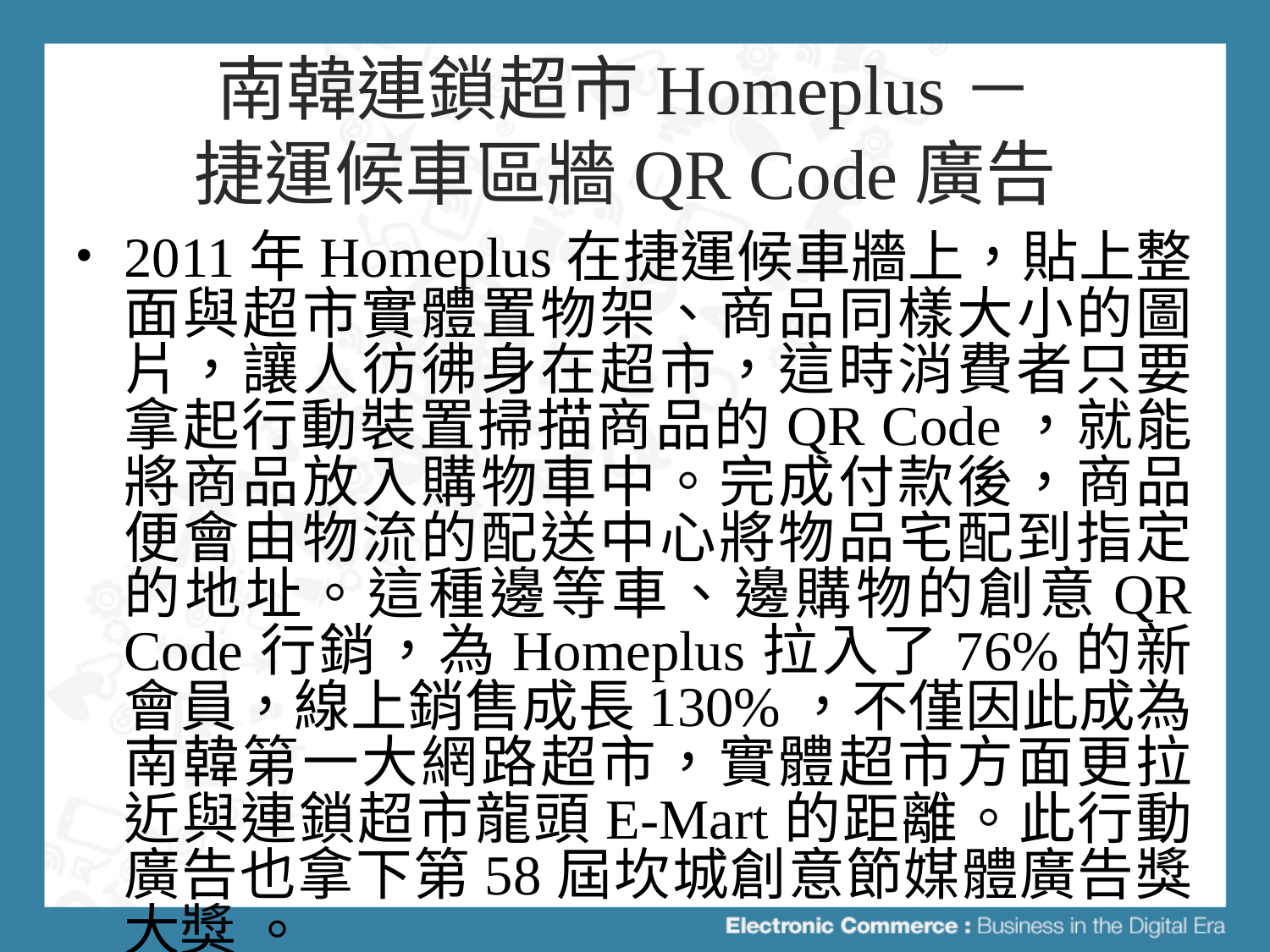

# 南韓連鎖超市Homeplus－ 捷運候車區牆QR Code廣告
2011年Homeplus在捷運候車牆上，貼上整面與超市實體置物架、商品同樣大小的圖片，讓人彷彿身在超市，這時消費者只要拿起行動裝置掃描商品的QR Code，就能將商品放入購物車中。完成付款後，商品便會由物流的配送中心將物品宅配到指定的地址。這種邊等車、邊購物的創意QR Code行銷，為Homeplus拉入了76%的新會員，線上銷售成長130%，不僅因此成為南韓第一大網路超市，實體超市方面更拉近與連鎖超市龍頭E-Mart的距離。此行動廣告也拿下第58屆坎城創意節媒體廣告獎大獎 。